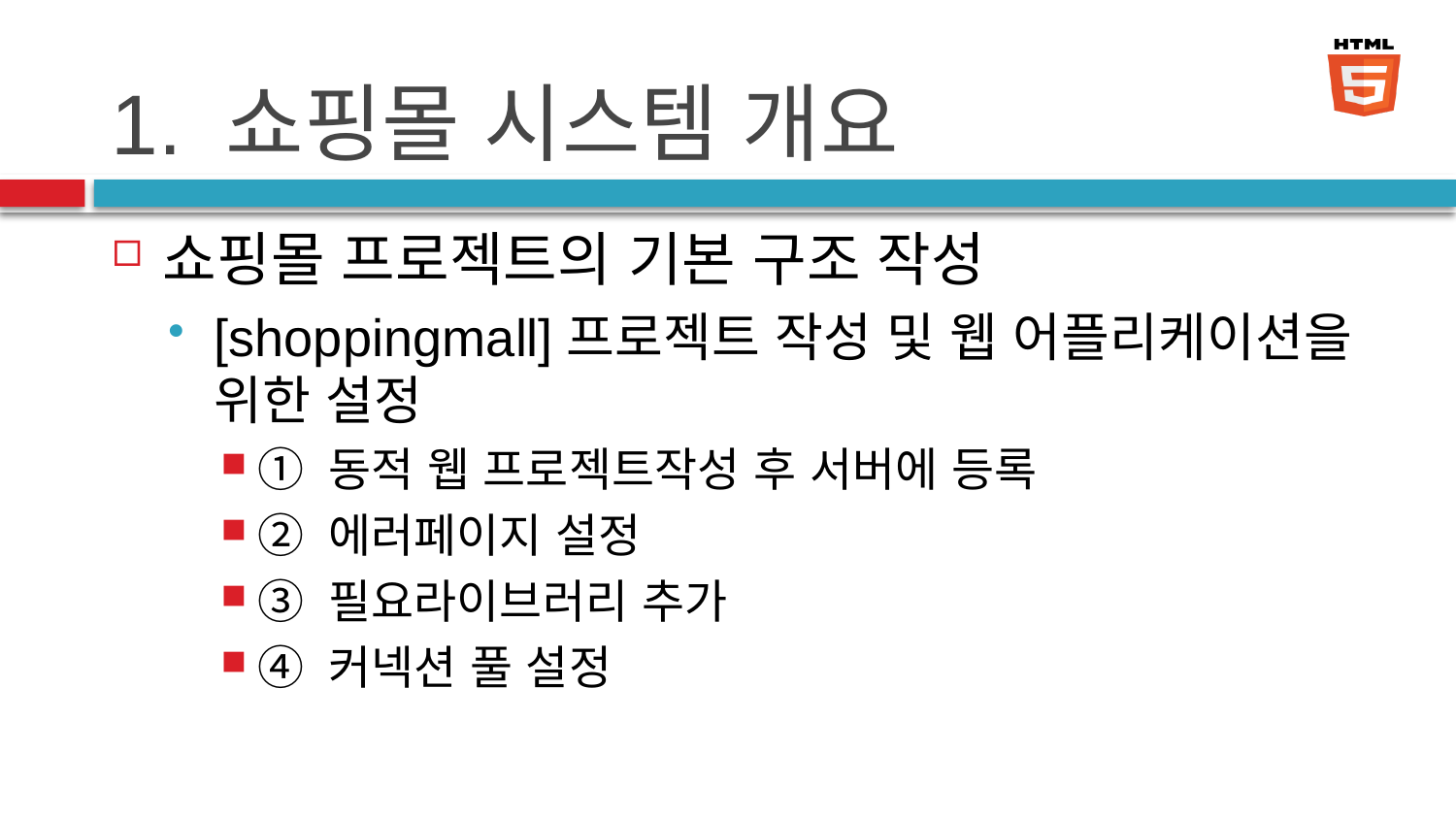

# 1. 쇼핑몰 시스템 개요
쇼핑몰 프로젝트의 기본 구조 작성
[shoppingmall]프로젝트 작성 및 웹 어플리케이션을 위한 설정
➀ 동적 웹 프로젝트작성 후 서버에 등록
➁ 에러페이지 설정
➂ 필요라이브러리 추가
➃ 커넥션 풀 설정